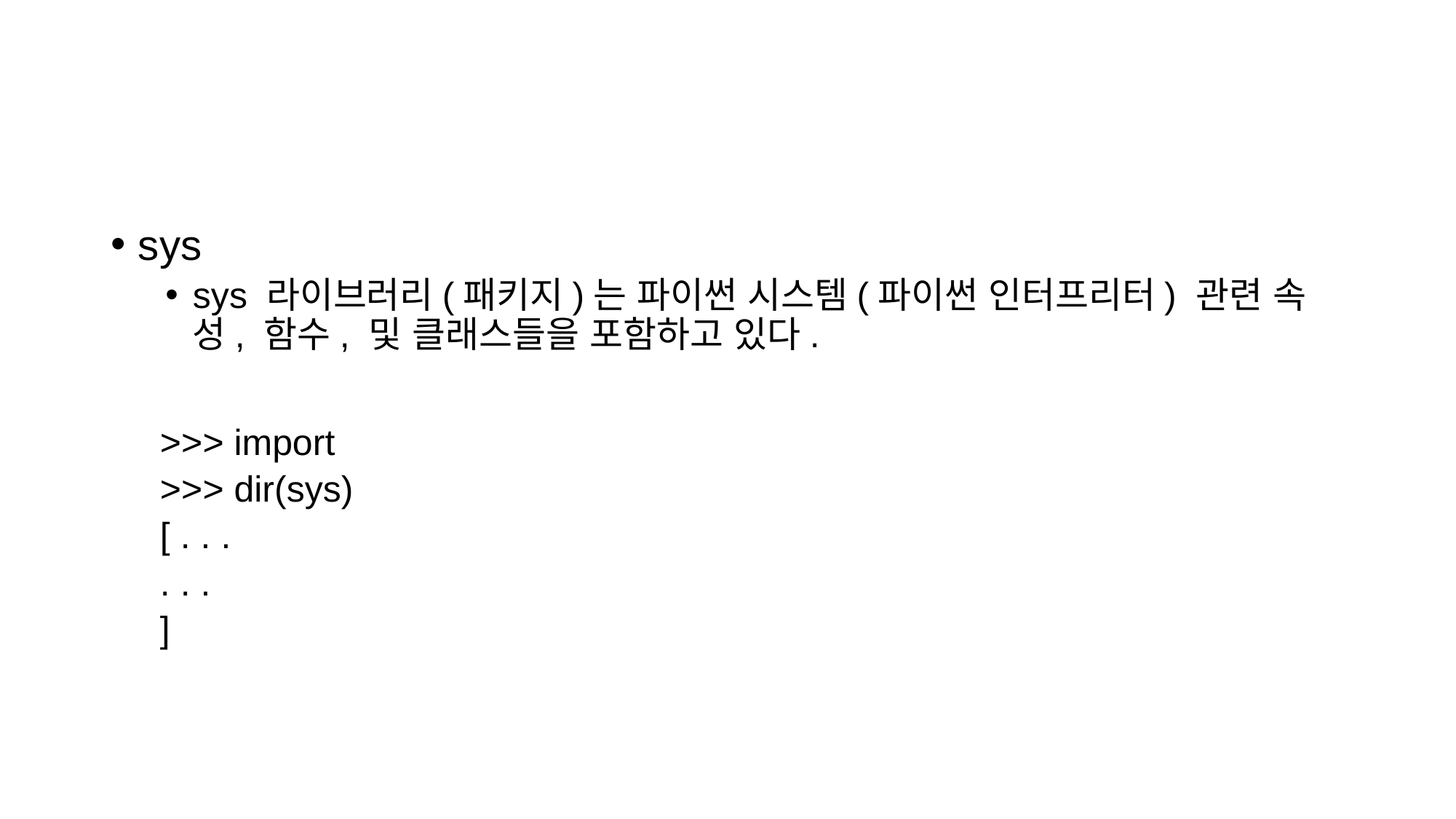

#
sys
sys 라이브러리(패키지)는 파이썬 시스템(파이썬 인터프리터) 관련 속성, 함수, 및 클래스들을 포함하고 있다.

>>> import
>>> dir(sys)
[ . . .
. . .
]